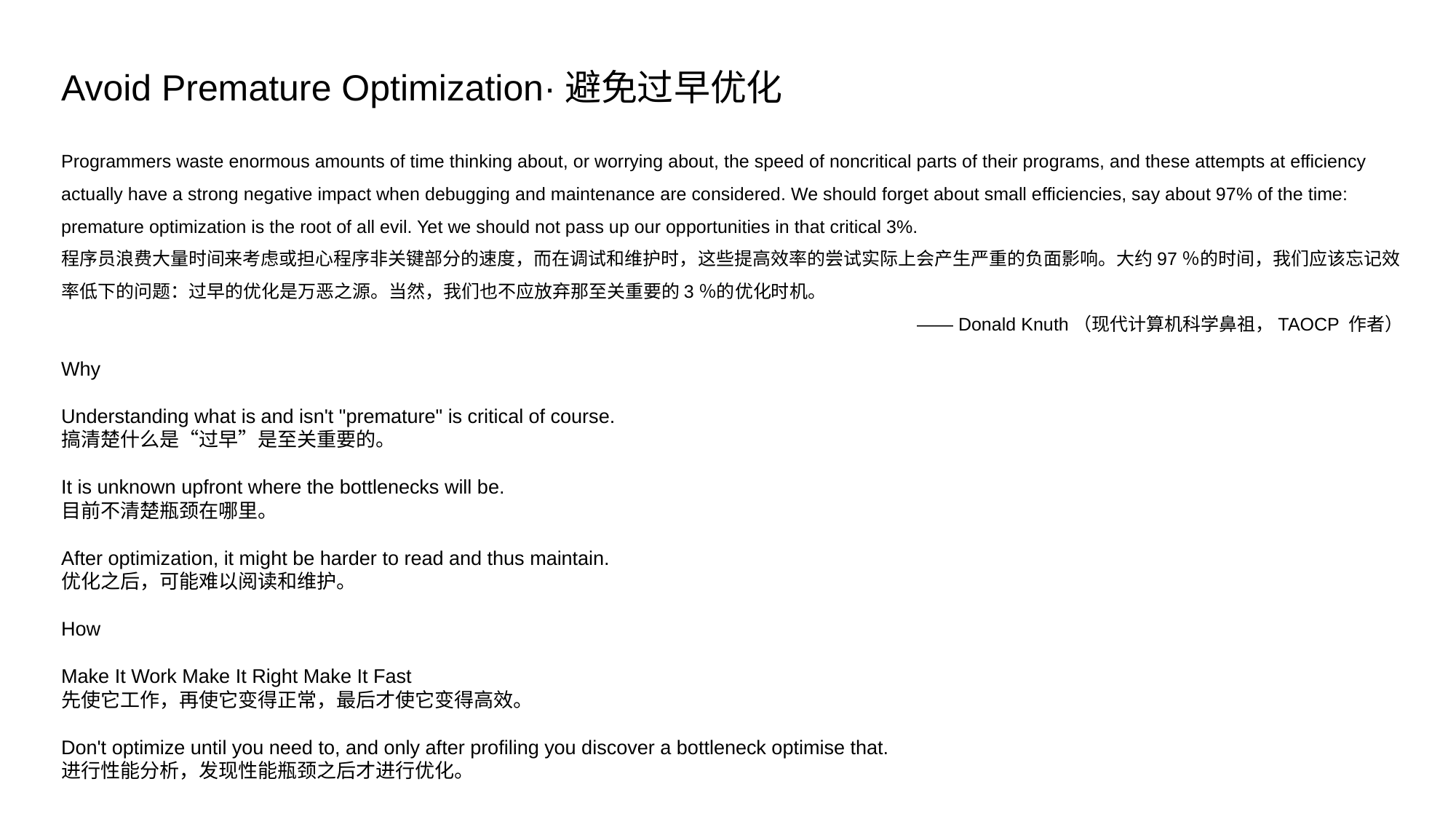

Avoid Premature Optimization·避免过早优化
Programmers waste enormous amounts of time thinking about, or worrying about, the speed of noncritical parts of their programs, and these attempts at efficiency actually have a strong negative impact when debugging and maintenance are considered. We should forget about small efficiencies, say about 97% of the time: premature optimization is the root of all evil. Yet we should not pass up our opportunities in that critical 3%.
程序员浪费大量时间来考虑或担心程序非关键部分的速度，而在调试和维护时，这些提高效率的尝试实际上会产生严重的负面影响。大约97％的时间，我们应该忘记效率低下的问题：过早的优化是万恶之源。当然，我们也不应放弃那至关重要的3％的优化时机。
—— Donald Knuth（现代计算机科学鼻祖，TAOCP 作者）

Why

Understanding what is and isn't "premature" is critical of course.
搞清楚什么是“过早”是至关重要的。

It is unknown upfront where the bottlenecks will be.
目前不清楚瓶颈在哪里。

After optimization, it might be harder to read and thus maintain.
优化之后，可能难以阅读和维护。

How

Make It Work Make It Right Make It Fast
先使它工作，再使它变得正常，最后才使它变得高效。

Don't optimize until you need to, and only after profiling you discover a bottleneck optimise that.
进行性能分析，发现性能瓶颈之后才进行优化。